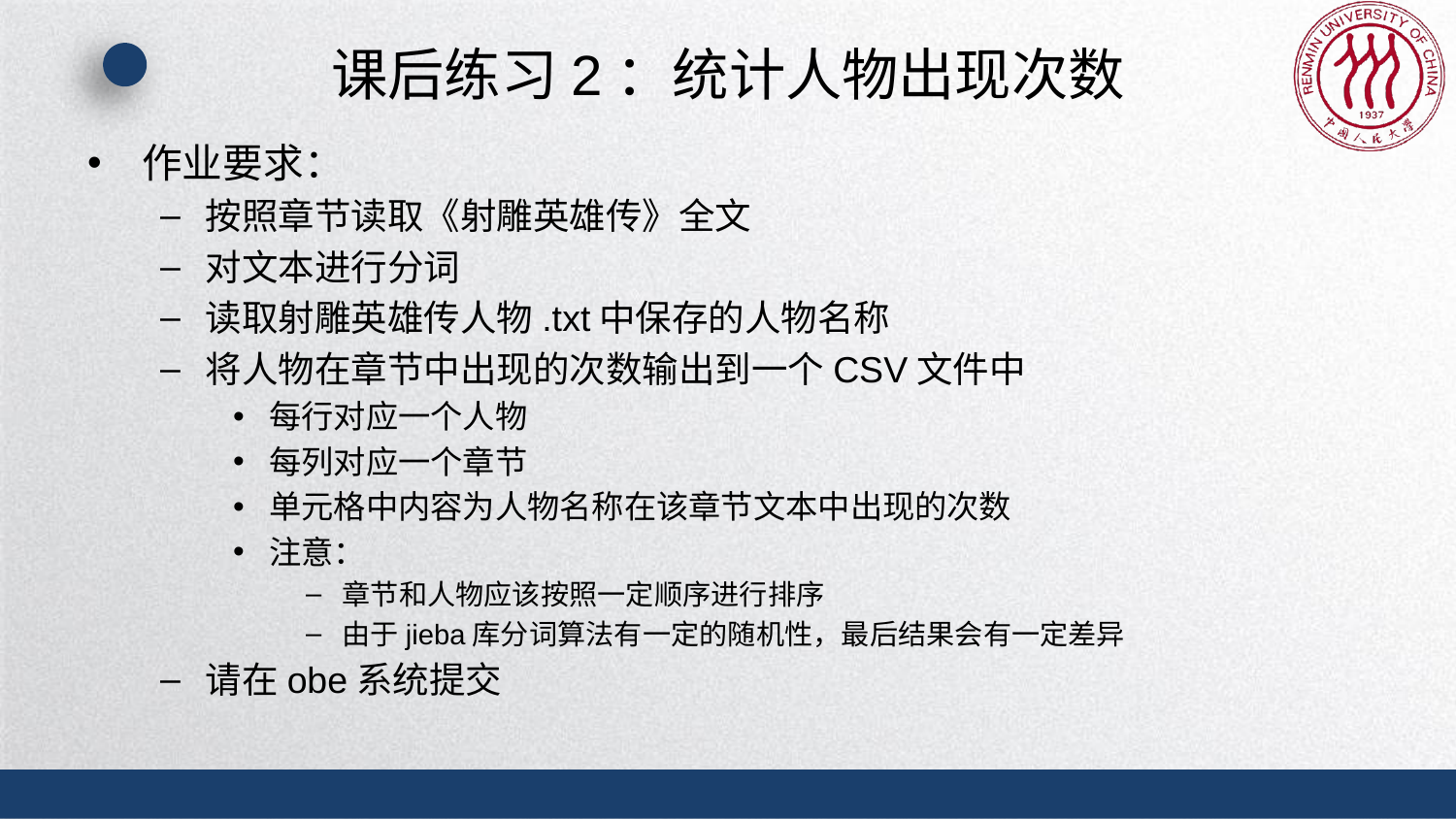

# 课后练习2：统计人物出现次数
作业要求：
按照章节读取《射雕英雄传》全文
对文本进行分词
读取射雕英雄传人物.txt中保存的人物名称
将人物在章节中出现的次数输出到一个CSV文件中
每行对应一个人物
每列对应一个章节
单元格中内容为人物名称在该章节文本中出现的次数
注意：
章节和人物应该按照一定顺序进行排序
由于jieba库分词算法有一定的随机性，最后结果会有一定差异
请在obe系统提交